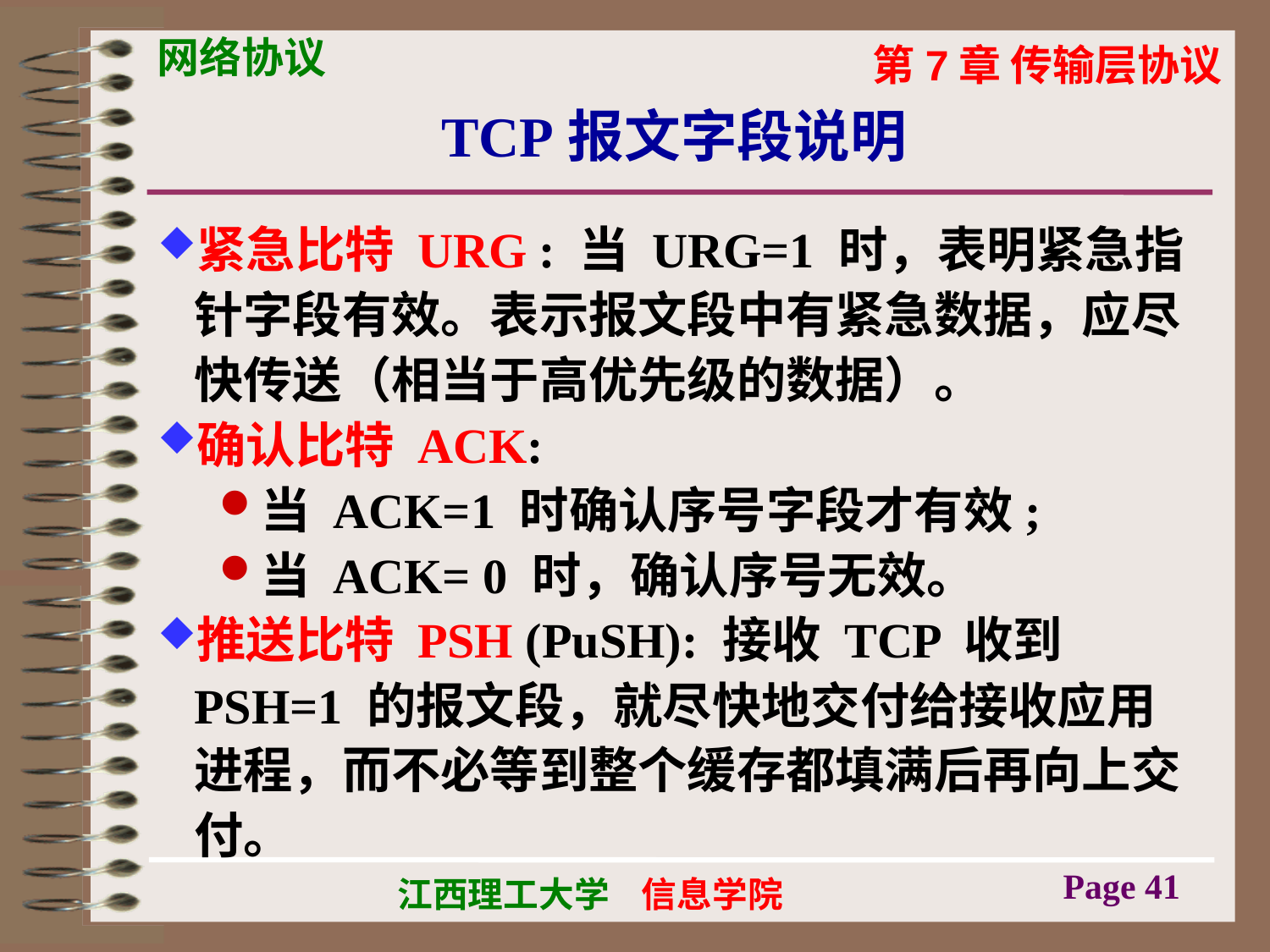

# TCP报文字段说明
紧急比特 URG : 当 URG=1 时，表明紧急指针字段有效。表示报文段中有紧急数据，应尽快传送（相当于高优先级的数据）。
确认比特 ACK:
当 ACK=1 时确认序号字段才有效;
当 ACK= 0 时，确认序号无效。
推送比特 PSH (PuSH): 接收 TCP 收到PSH=1 的报文段，就尽快地交付给接收应用进程，而不必等到整个缓存都填满后再向上交付。
Page 41